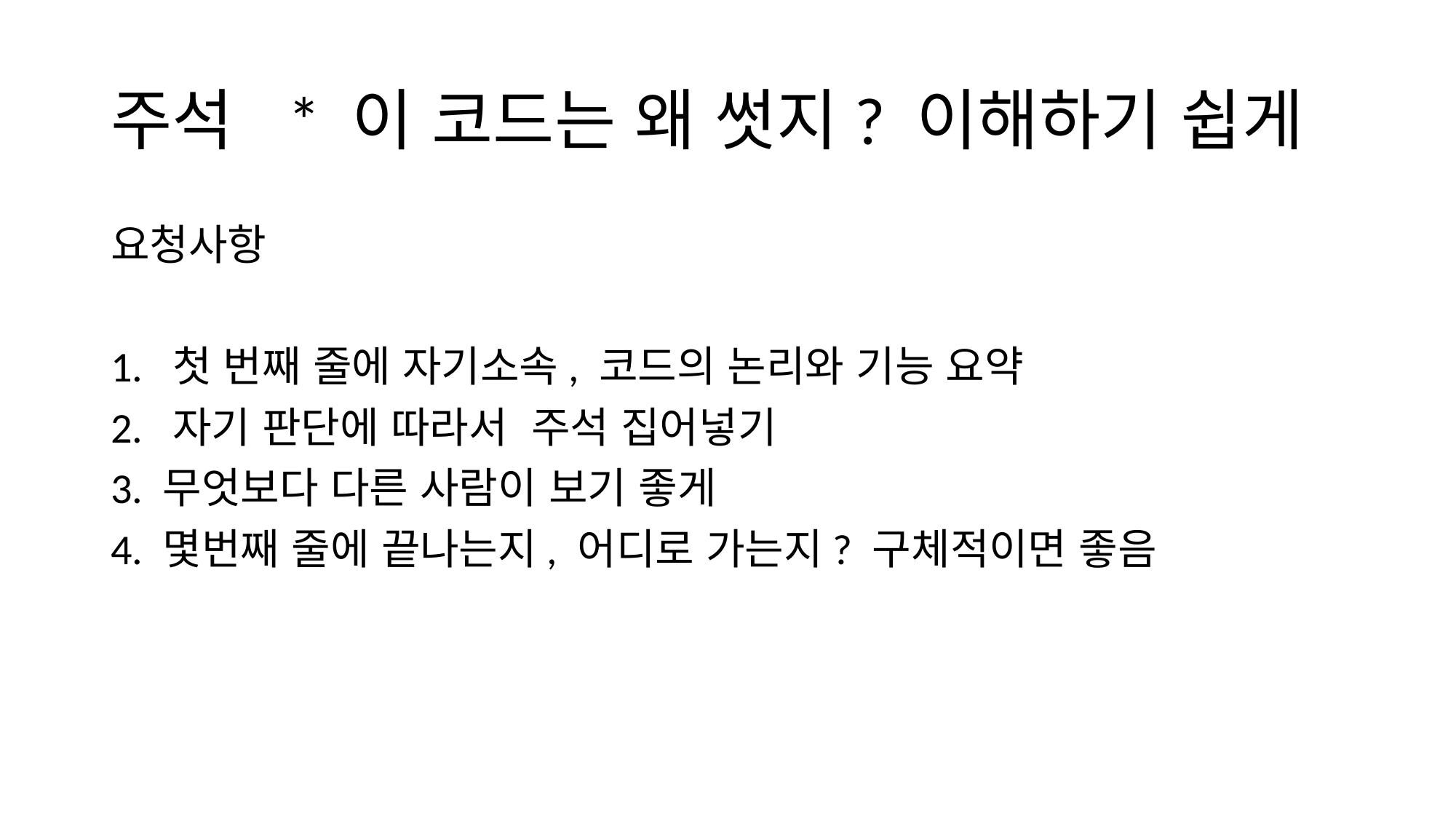

# 주석  * 이 코드는 왜 썻지? 이해하기 쉽게
요청사항

1.  첫 번째 줄에 자기소속, 코드의 논리와 기능 요약
2.  자기 판단에 따라서  주석 집어넣기
3. 무엇보다 다른 사람이 보기 좋게
4. 몇번째 줄에 끝나는지, 어디로 가는지? 구체적이면 좋음